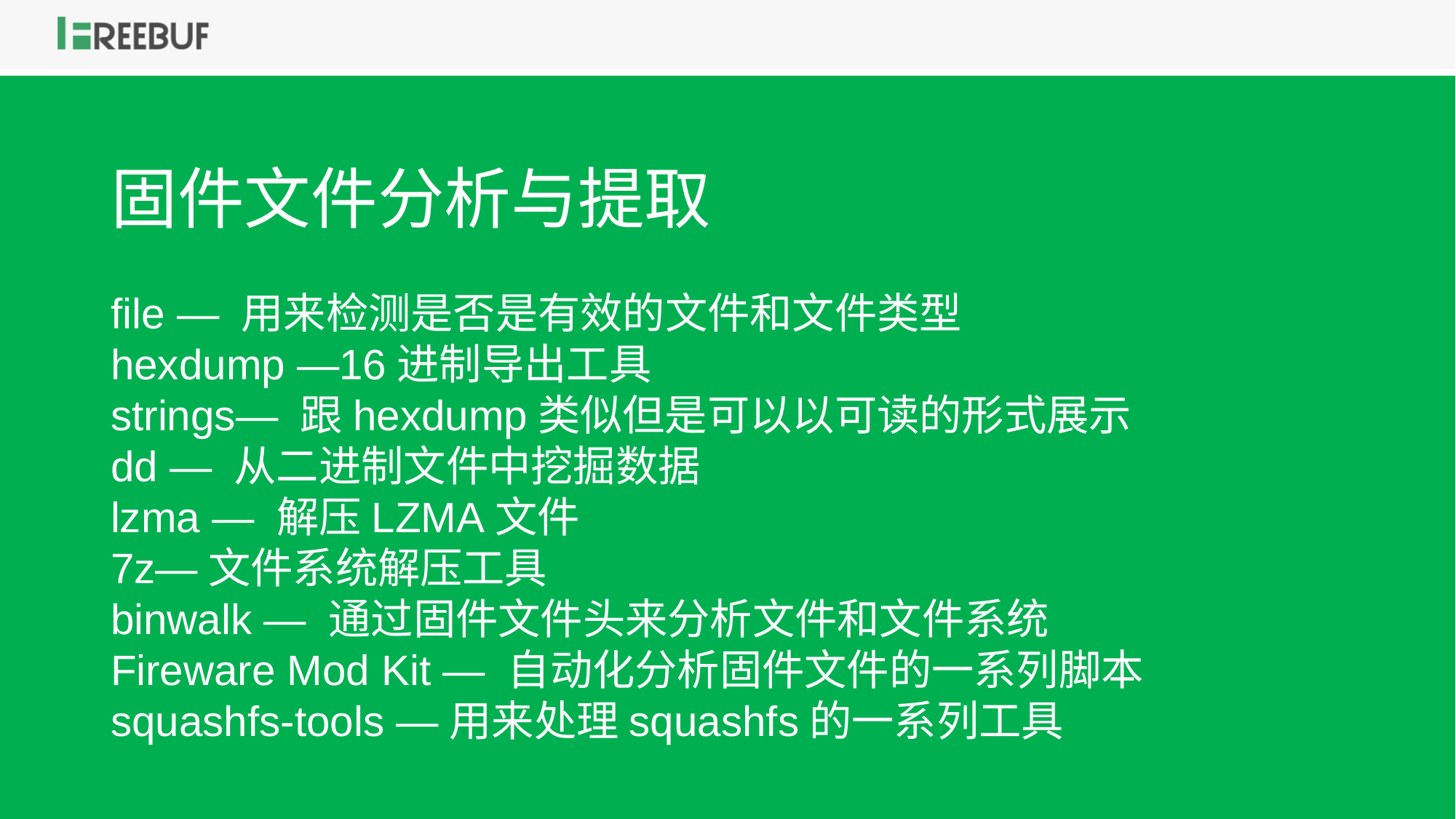

# 固件文件分析与提取
file — 用来检测是否是有效的文件和文件类型
hexdump —16进制导出工具
strings— 跟hexdump类似但是可以以可读的形式展示
dd — 从二进制文件中挖掘数据
lzma — 解压LZMA文件
7z—文件系统解压工具
binwalk — 通过固件文件头来分析文件和文件系统
Fireware Mod Kit — 自动化分析固件文件的一系列脚本
squashfs-tools —用来处理squashfs的一系列工具